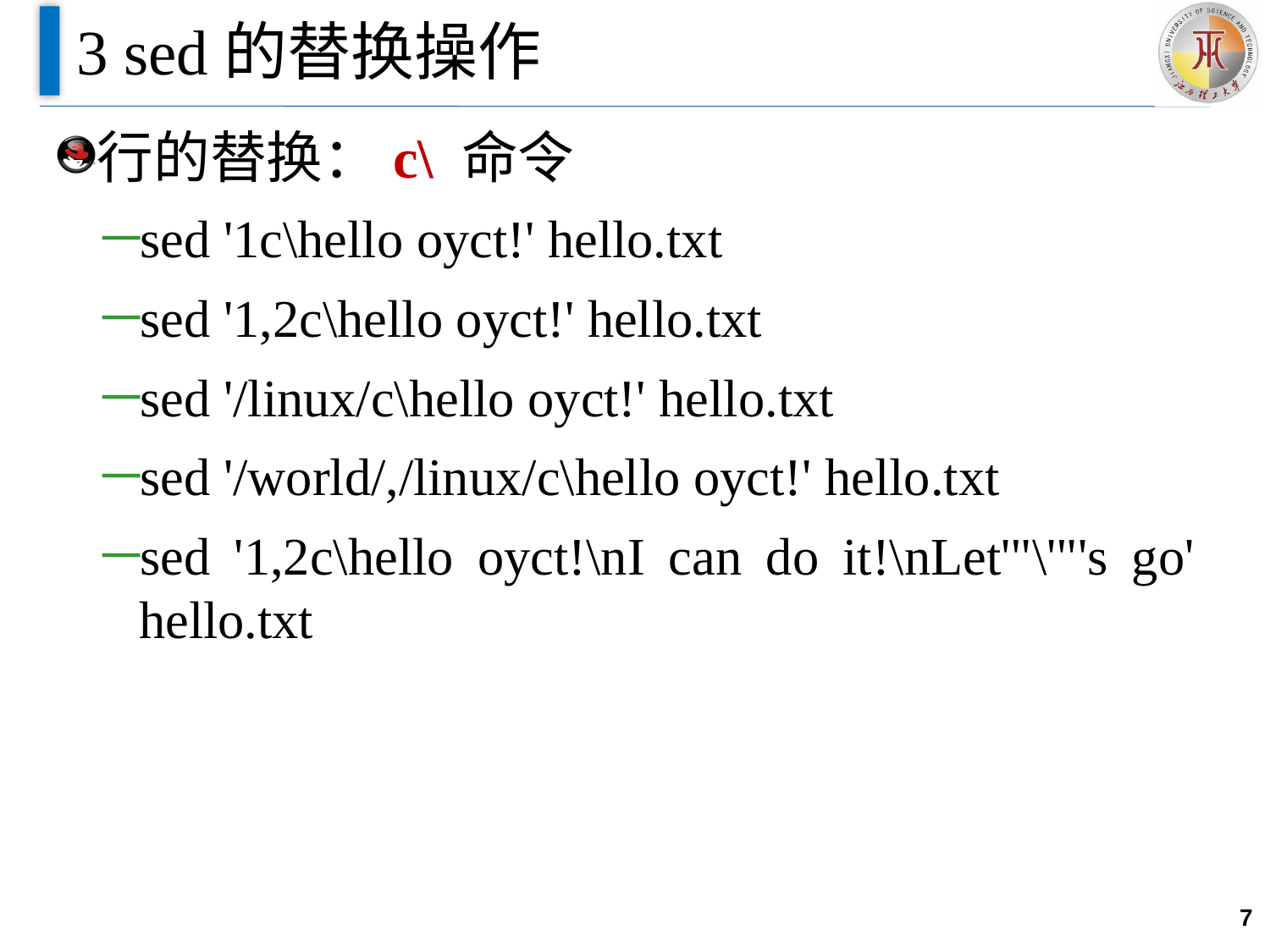

# 3 sed的替换操作
行的替换：c\ 命令
sed '1c\hello oyct!' hello.txt
sed '1,2c\hello oyct!' hello.txt
sed '/linux/c\hello oyct!' hello.txt
sed '/world/,/linux/c\hello oyct!' hello.txt
sed '1,2c\hello oyct!\nI can do it!\nLet'"\'"'s go' hello.txt
7